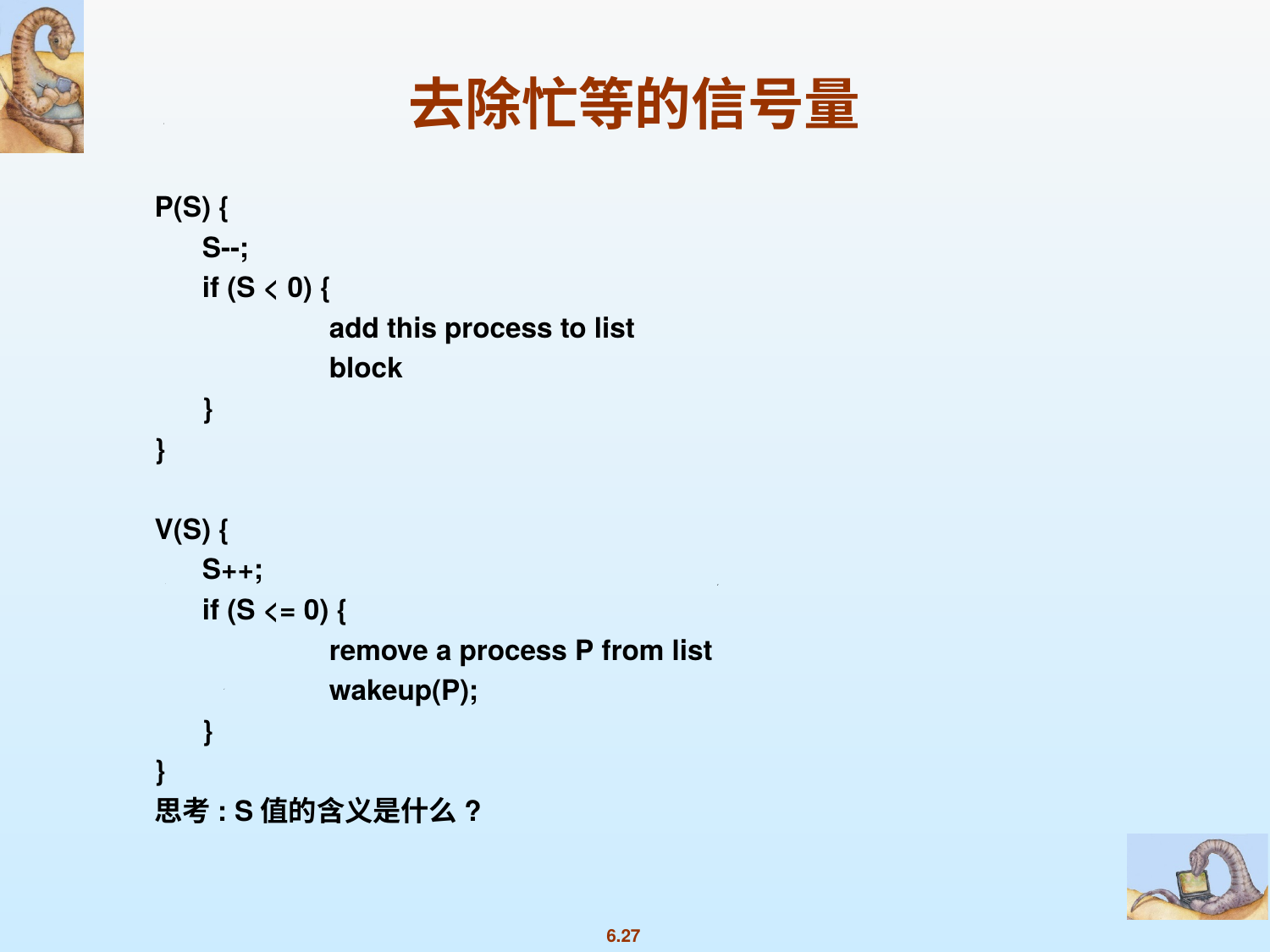

去除忙等的信号量
P(S) {
	S--;
	if (S < 0) {
		add this process to list
		block
	}
}

V(S) {
	S++;
	if (S <= 0) {
		remove a process P from list
		wakeup(P);
	}
}
思考: S值的含义是什么?